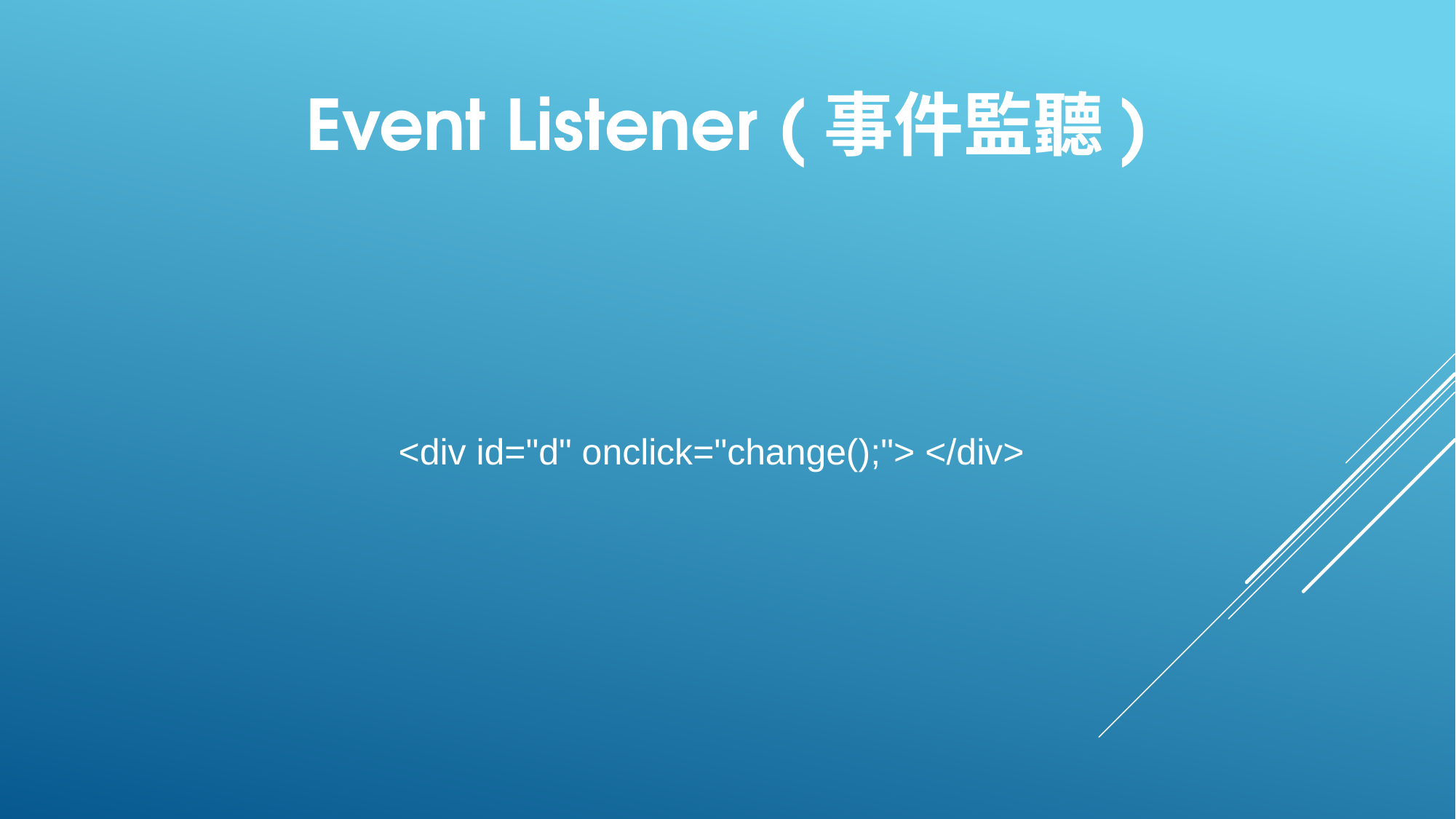

# Event Listener (事件監聽)
<div id="d" onclick="change();"> </div>